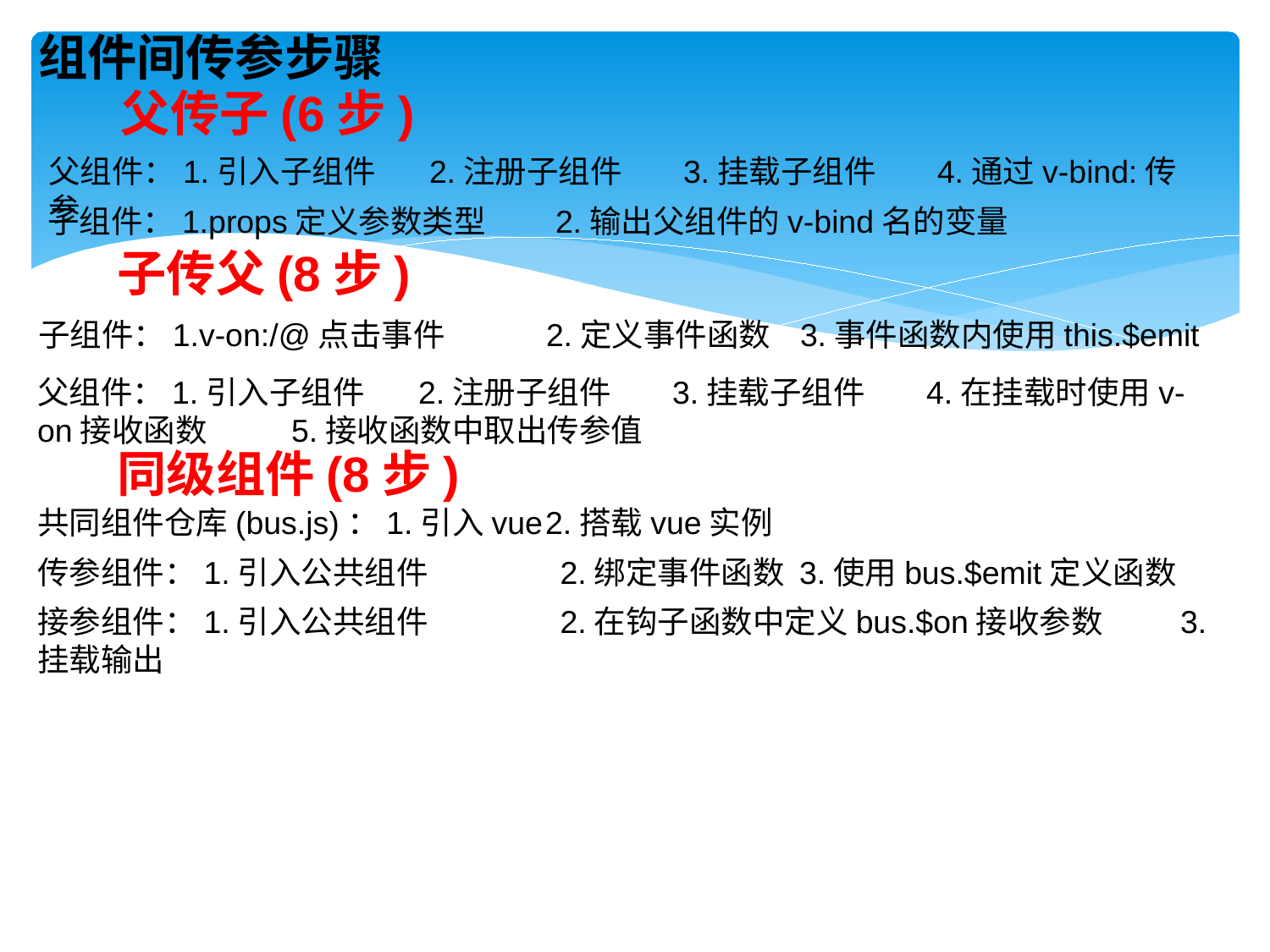

组件间传参步骤
父传子(6步)
父组件：1.引入子组件	2.注册子组件	3.挂载子组件	4.通过v-bind:传参
子组件：1.props定义参数类型	2.输出父组件的v-bind名的变量
子传父(8步)
子组件：1.v-on:/@点击事件	2.定义事件函数	3.事件函数内使用this.$emit
父组件：1.引入子组件	2.注册子组件	3.挂载子组件	4.在挂载时使用v-on接收函数	5.接收函数中取出传参值
同级组件(8步)
共同组件仓库(bus.js)：1.引入vue	2.搭载vue实例
传参组件：1.引入公共组件	 2.绑定事件函数	3.使用bus.$emit定义函数
接参组件：1.引入公共组件	 2.在钩子函数中定义bus.$on接收参数	3.挂载输出